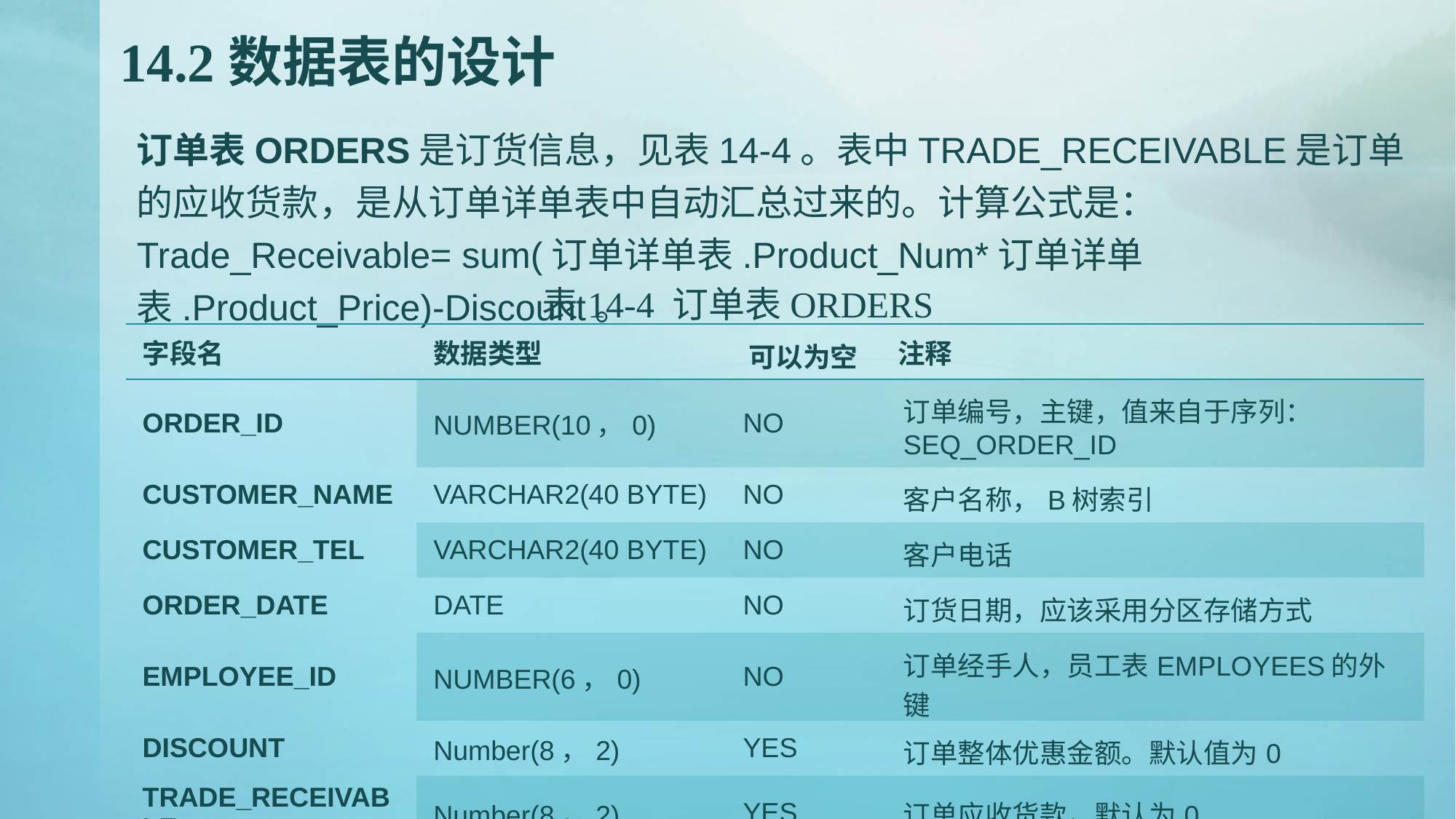

# 14.2数据表的设计
订单表ORDERS是订货信息，见表14-4。表中TRADE_RECEIVABLE是订单的应收货款，是从订单详单表中自动汇总过来的。计算公式是：Trade_Receivable= sum(订单详单表.Product_Num*订单详单表.Product_Price)-Discount。
表14-4 订单表ORDERS
| 字段名 | 数据类型 | 可以为空 | 注释 |  |
| --- | --- | --- | --- | --- |
| ORDER\_ID | NUMBER(10，0) | NO | 订单编号，主键，值来自于序列：SEQ\_ORDER\_ID |  |
| CUSTOMER\_NAME | VARCHAR2(40 BYTE) | NO | 客户名称，B树索引 |  |
| CUSTOMER\_TEL | VARCHAR2(40 BYTE) | NO | 客户电话 |  |
| ORDER\_DATE | DATE | NO | 订货日期，应该采用分区存储方式 |  |
| EMPLOYEE\_ID | NUMBER(6，0) | NO | 订单经手人，员工表EMPLOYEES的外键 |  |
| DISCOUNT | Number(8，2) | YES | 订单整体优惠金额。默认值为0 |  |
| TRADE\_RECEIVABLE | Number(8，2) | YES | 订单应收货款，默认为0 |  |